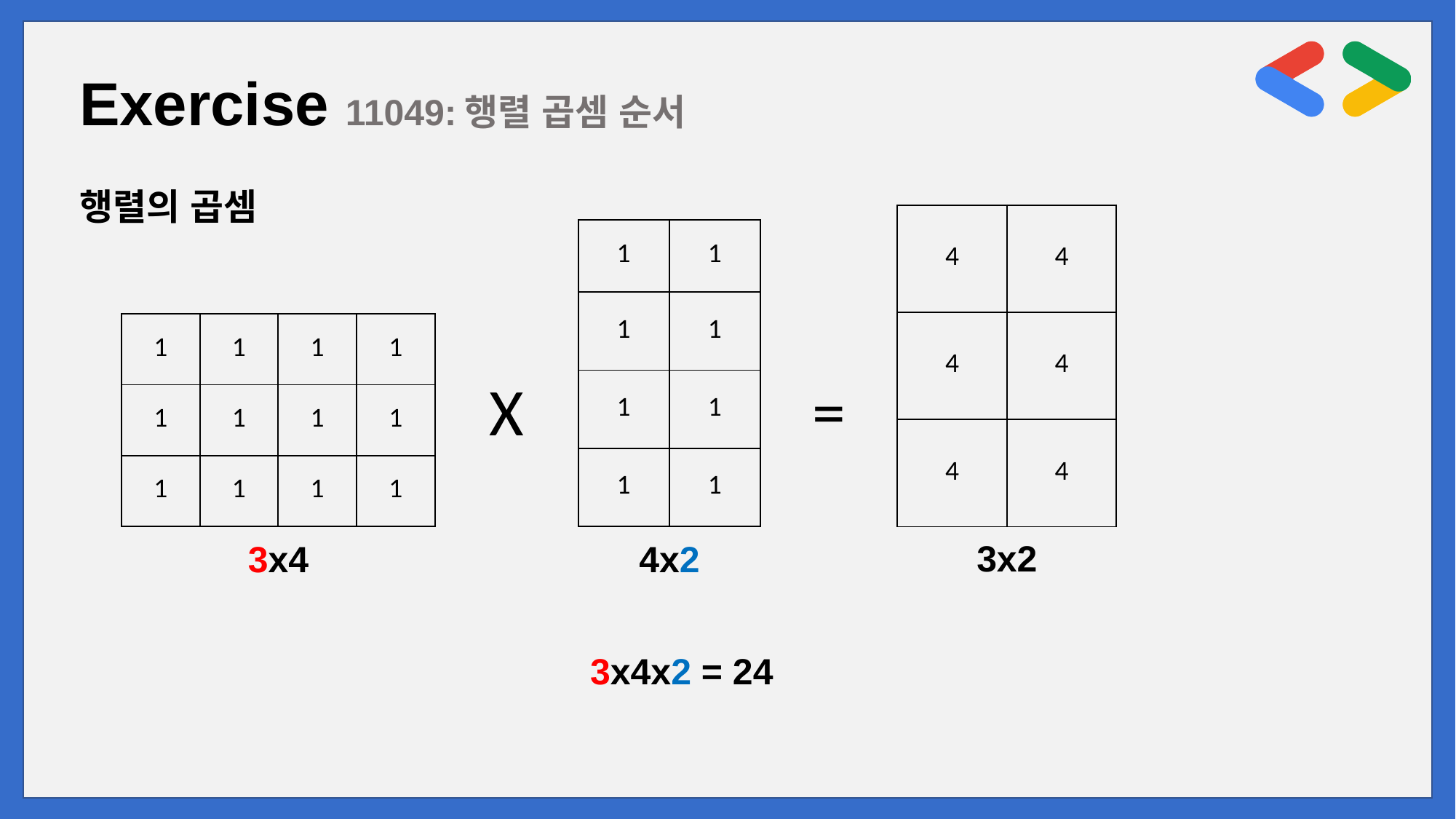

Exercise 11049:행렬 곱셈 순서
행렬의 곱셈
| 4 | 4 |
| --- | --- |
| 4 | 4 |
| 4 | 4 |
| 1 | 1 |
| --- | --- |
| 1 | 1 |
| 1 | 1 |
| 1 | 1 |
| 1 | 1 | 1 | 1 |
| --- | --- | --- | --- |
| 1 | 1 | 1 | 1 |
| 1 | 1 | 1 | 1 |
=
X
3x4
4x2
3x2
3x4x2 = 24